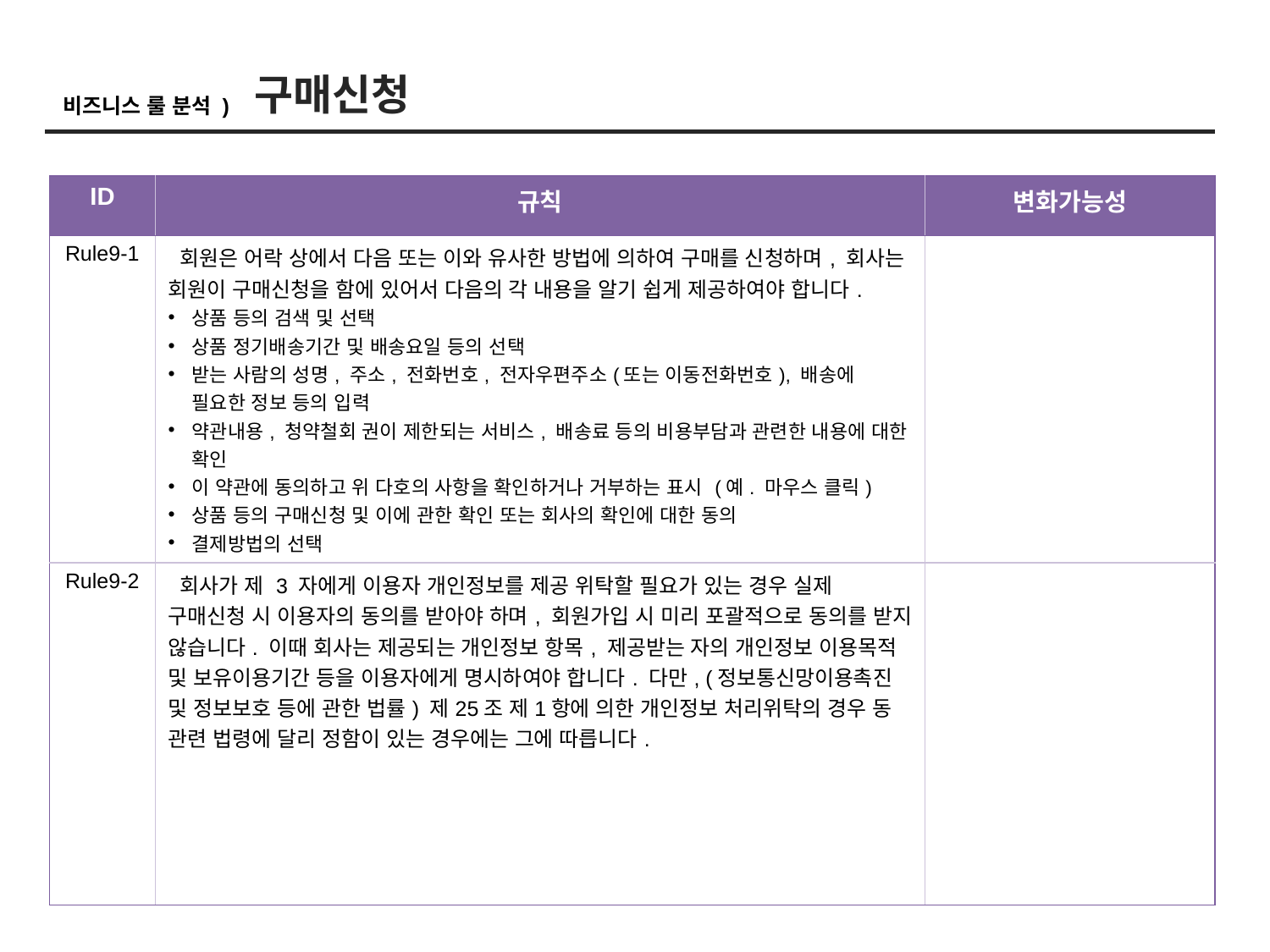

구매신청
비즈니스 룰 분석 )
| ID | 규칙 | 변화가능성 |
| --- | --- | --- |
| Rule9-1 | 회원은 어락 상에서 다음 또는 이와 유사한 방법에 의하여 구매를 신청하며, 회사는 회원이 구매신청을 함에 있어서 다음의 각 내용을 알기 쉽게 제공하여야 합니다. 상품 등의 검색 및 선택 상품 정기배송기간 및 배송요일 등의 선택 받는 사람의 성명, 주소, 전화번호, 전자우편주소(또는 이동전화번호), 배송에 필요한 정보 등의 입력 약관내용, 청약철회 권이 제한되는 서비스, 배송료 등의 비용부담과 관련한 내용에 대한 확인 이 약관에 동의하고 위 다호의 사항을 확인하거나 거부하는 표시 (예. 마우스 클릭) 상품 등의 구매신청 및 이에 관한 확인 또는 회사의 확인에 대한 동의 결제방법의 선택 |  |
| Rule9-2 | 회사가 제 3 자에게 이용자 개인정보를 제공 위탁할 필요가 있는 경우 실제 구매신청 시 이용자의 동의를 받아야 하며, 회원가입 시 미리 포괄적으로 동의를 받지 않습니다. 이때 회사는 제공되는 개인정보 항목, 제공받는 자의 개인정보 이용목적 및 보유이용기간 등을 이용자에게 명시하여야 합니다. 다만, (정보통신망이용촉진 및 정보보호 등에 관한 법률) 제25조 제1항에 의한 개인정보 처리위탁의 경우 동 관련 법령에 달리 정함이 있는 경우에는 그에 따릅니다. |  |